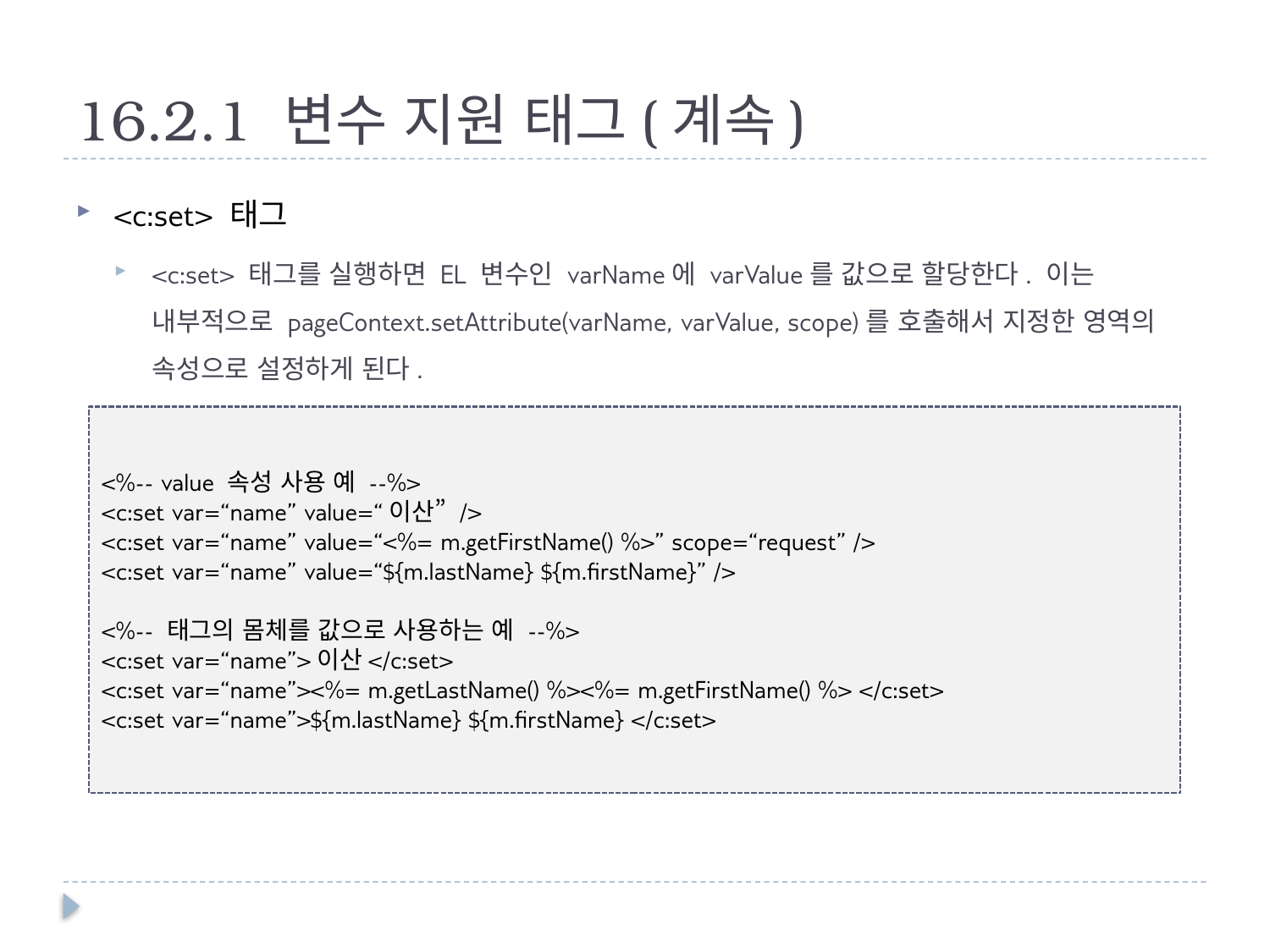

# 16.2.1 변수 지원 태그(계속)
<c:set> 태그
<c:set> 태그를 실행하면 EL 변수인 varName에 varValue를 값으로 할당한다. 이는 내부적으로 pageContext.setAttribute(varName, varValue, scope)를 호출해서 지정한 영역의 속성으로 설정하게 된다.
<%-- value 속성 사용 예 --%>
<c:set var=“name” value=“이산” />
<c:set var=“name” value=“<%= m.getFirstName() %>” scope=“request” />
<c:set var=“name” value=“${m.lastName} ${m.firstName}” />

<%-- 태그의 몸체를 값으로 사용하는 예 --%>
<c:set var=“name”>이산</c:set>
<c:set var=“name”><%= m.getLastName() %><%= m.getFirstName() %> </c:set>
<c:set var=“name”>${m.lastName} ${m.firstName} </c:set>